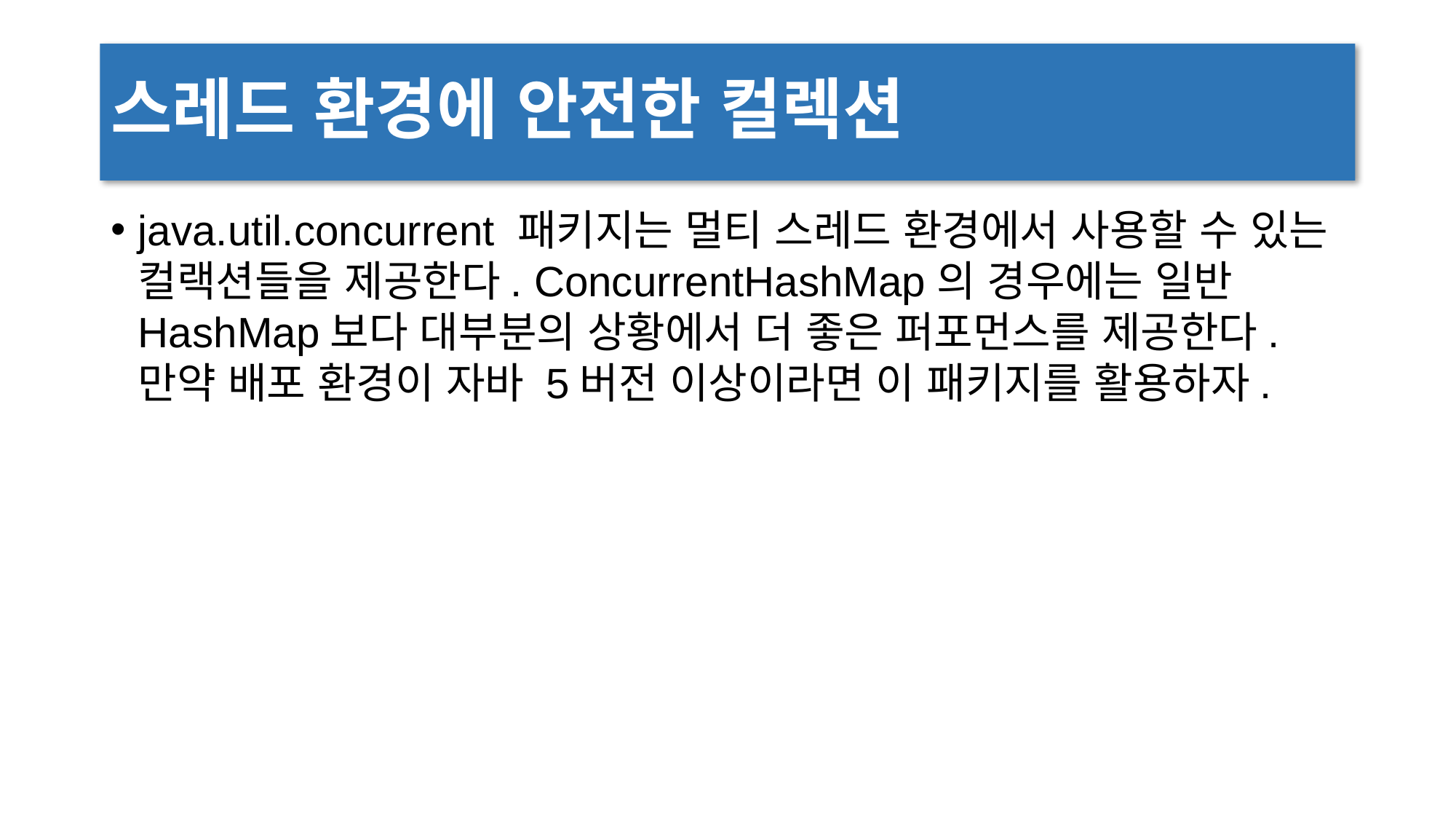

# 스레드 환경에 안전한 컬렉션
java.util.concurrent 패키지는 멀티 스레드 환경에서 사용할 수 있는 컬랙션들을 제공한다. ConcurrentHashMap의 경우에는 일반 HashMap보다 대부분의 상황에서 더 좋은 퍼포먼스를 제공한다. 만약 배포 환경이 자바 5버전 이상이라면 이 패키지를 활용하자.